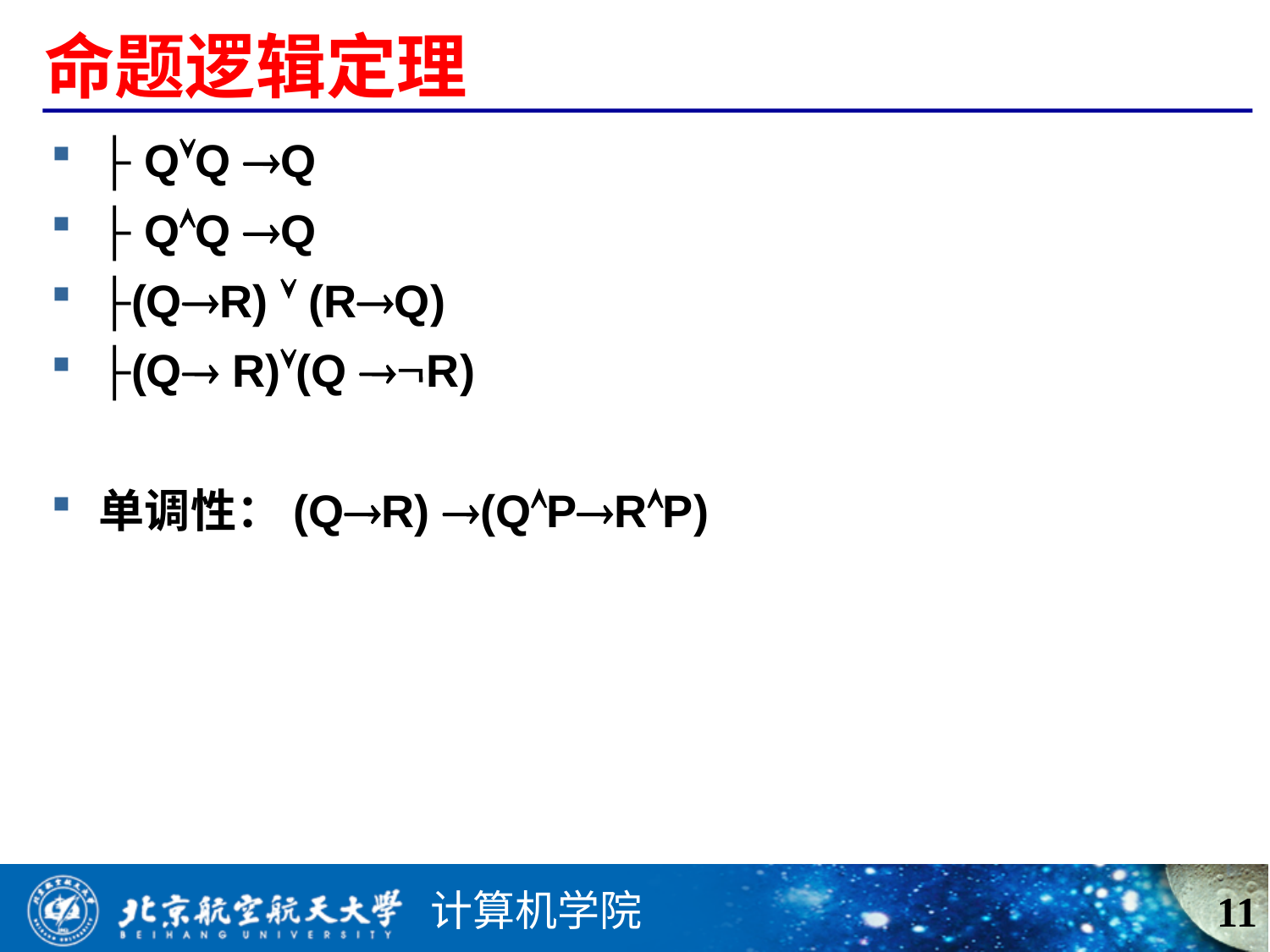

# 命题逻辑定理
├ Q∨Q →Q
├ Q∧Q →Q
├(Q→R) ∨ (R→Q)
├(Q→ R)∨(Q →¬R)

单调性：(Q→R) →(Q∧P→R∧P)